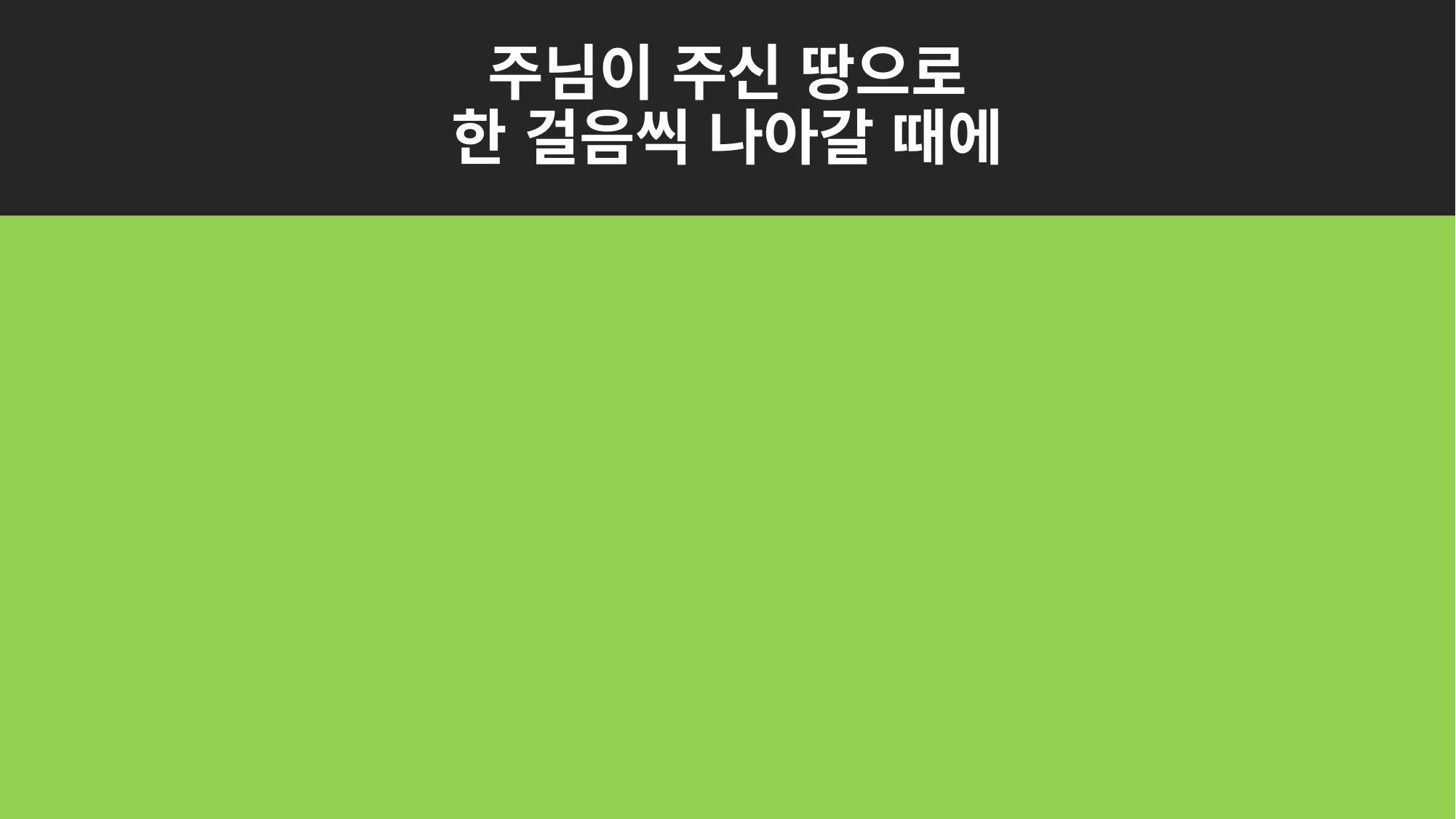

# 주님이 주신 땅으로 한 걸음씩 나아갈 때에